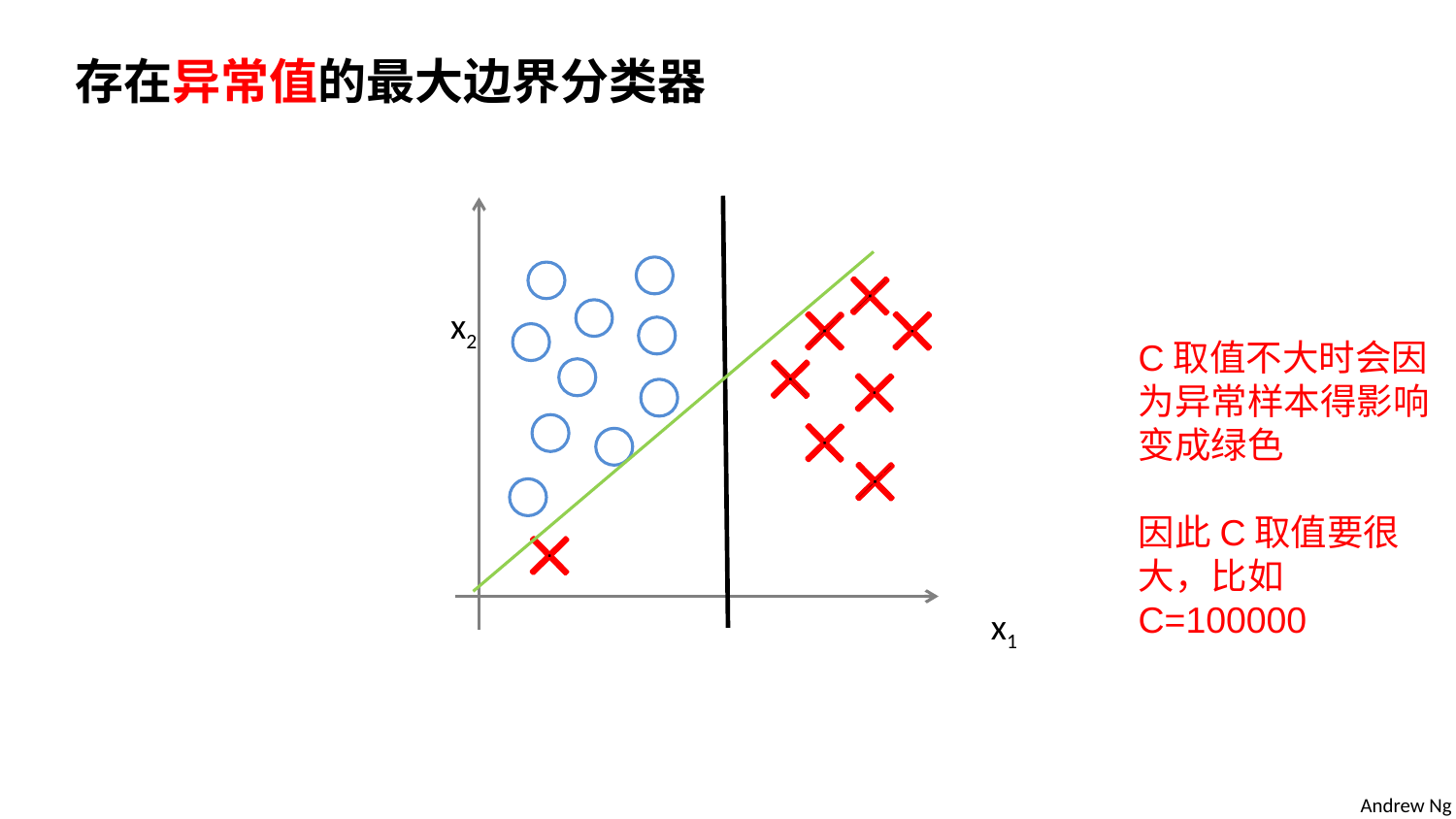

存在异常值的最大边界分类器

x2

C取值不大时会因为异常样本得影响变成绿色

因此C取值要很大，比如C=100000

x1